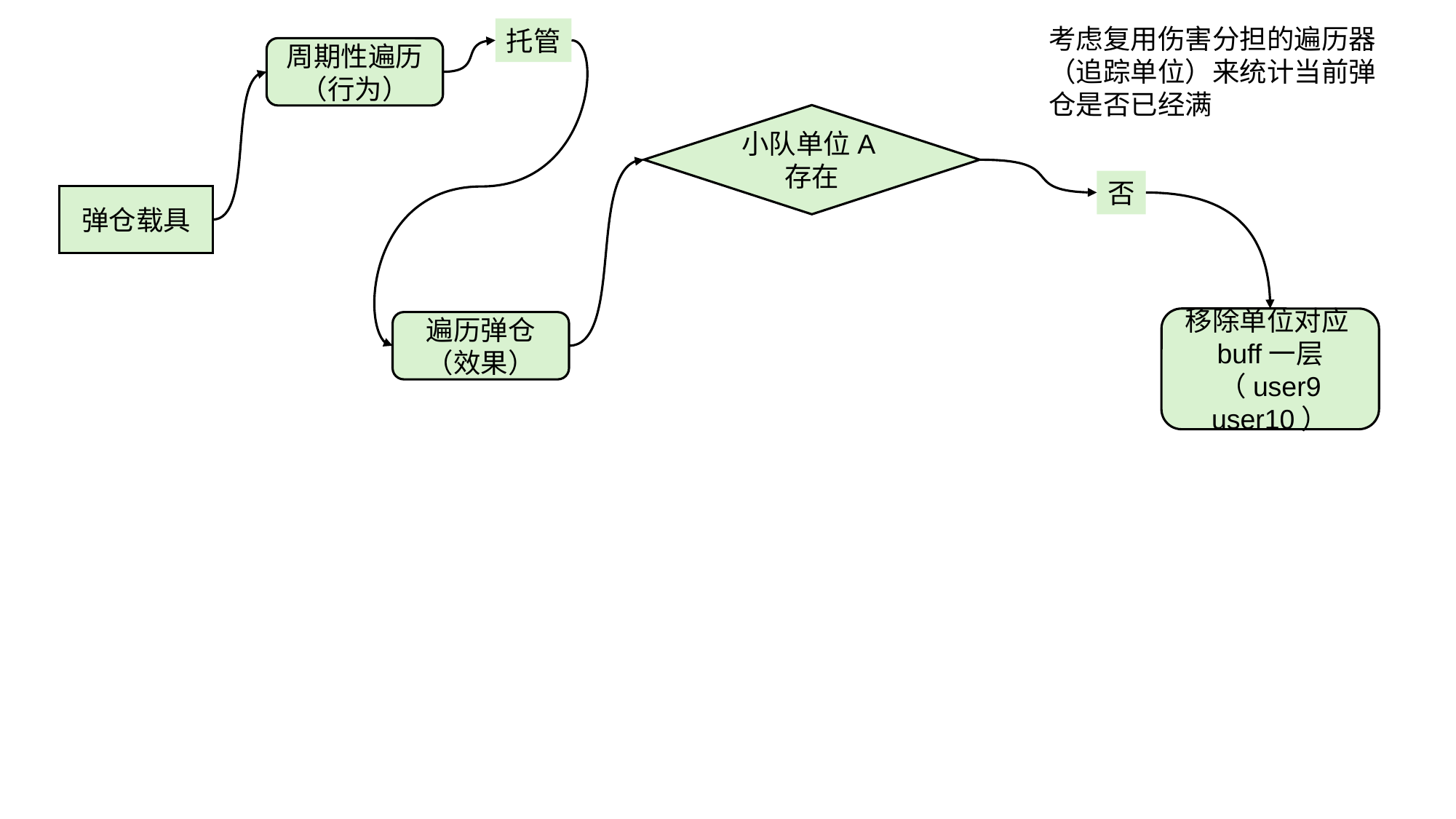

考虑复用伤害分担的遍历器（追踪单位）来统计当前弹仓是否已经满
托管
周期性遍历（行为）
小队单位A存在
否
弹仓载具
移除单位对应buff一层（user9 user10）
遍历弹仓（效果）